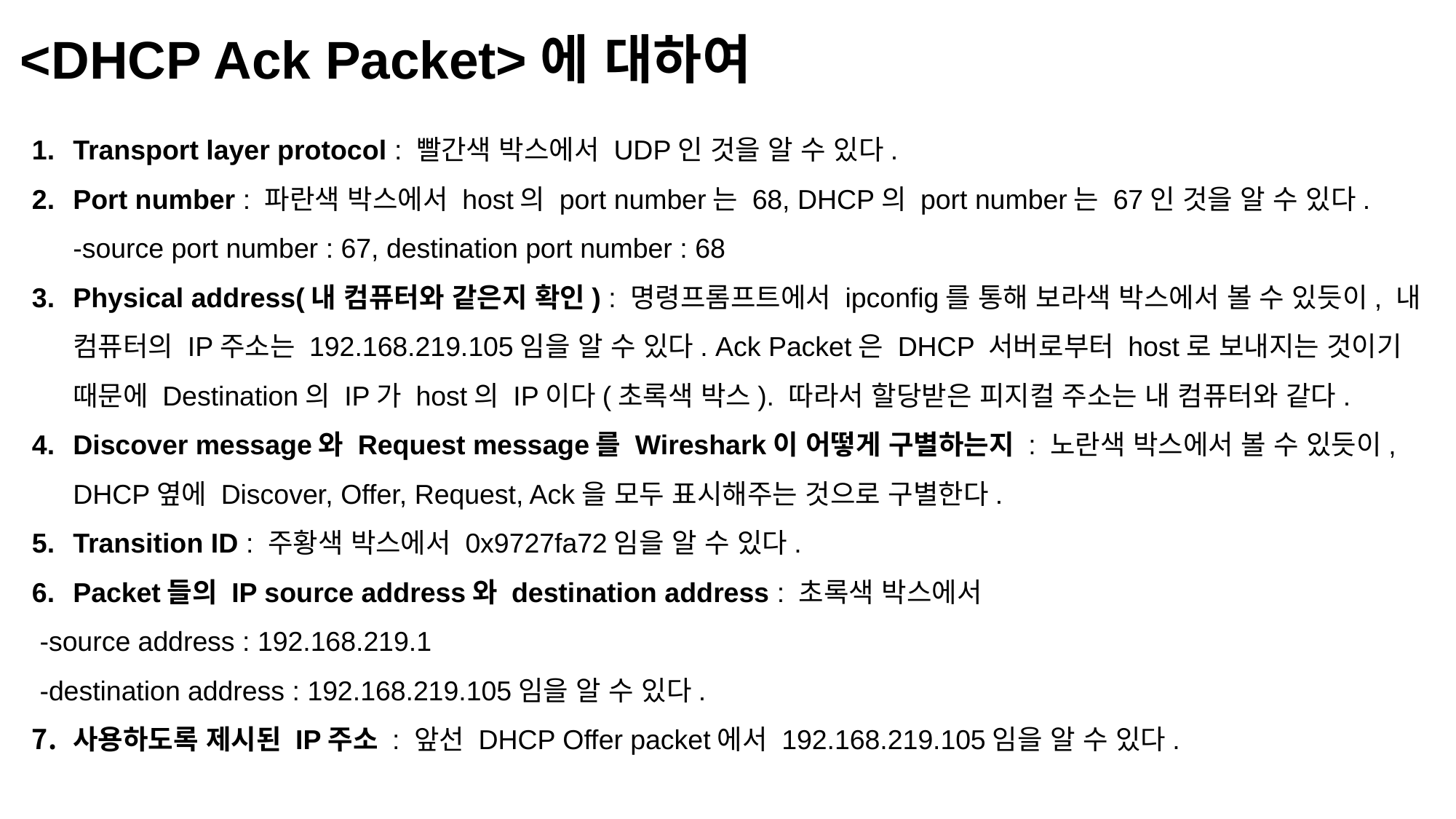

<DHCP Ack Packet>에 대하여

Transport layer protocol : 빨간색 박스에서 UDP인 것을 알 수 있다.
Port number : 파란색 박스에서 host의 port number는 68, DHCP의 port number는 67인 것을 알 수 있다.       -source port number : 67, destination port number : 68
Physical address(내 컴퓨터와 같은지 확인) : 명령프롬프트에서 ipconfig를 통해 보라색 박스에서 볼 수 있듯이, 내 컴퓨터의 IP주소는 192.168.219.105임을 알 수 있다. Ack Packet은 DHCP 서버로부터 host로 보내지는 것이기 때문에 Destination의 IP가 host의 IP이다(초록색 박스). 따라서 할당받은 피지컬 주소는 내 컴퓨터와 같다.
Discover message와 Request message를 Wireshark이 어떻게 구별하는지 : 노란색 박스에서 볼 수 있듯이, DHCP옆에 Discover, Offer, Request, Ack을 모두 표시해주는 것으로 구별한다.
Transition ID : 주황색 박스에서 0x9727fa72임을 알 수 있다.
Packet들의 IP source address와 destination address : 초록색 박스에서
 -source address : 192.168.219.1
 -destination address : 192.168.219.105임을 알 수 있다.
사용하도록 제시된 IP주소 : 앞선 DHCP Offer packet에서 192.168.219.105임을 알 수 있다.